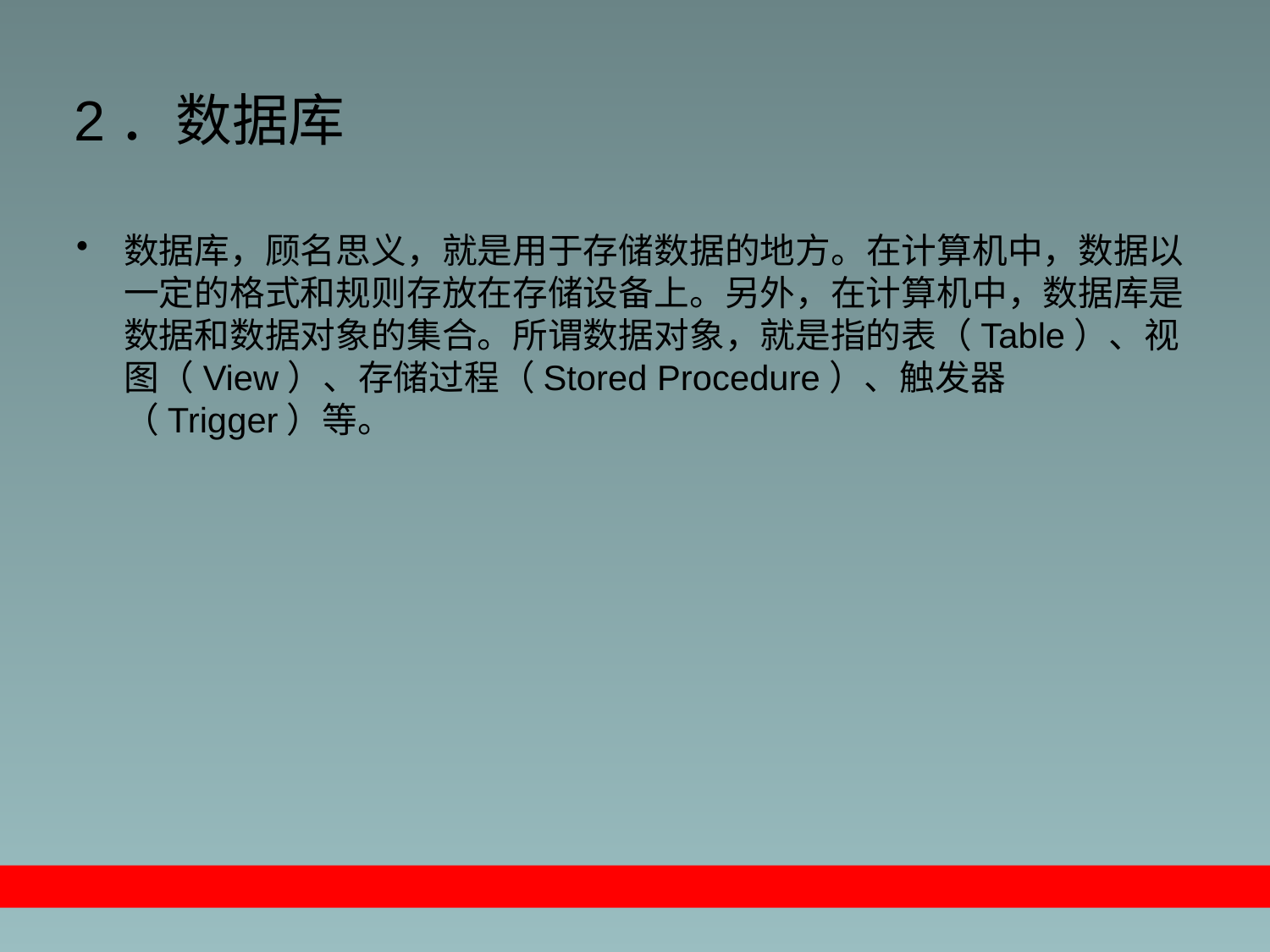

# 2．数据库
数据库，顾名思义，就是用于存储数据的地方。在计算机中，数据以一定的格式和规则存放在存储设备上。另外，在计算机中，数据库是数据和数据对象的集合。所谓数据对象，就是指的表（Table）、视图（View）、存储过程（Stored Procedure）、触发器（Trigger）等。